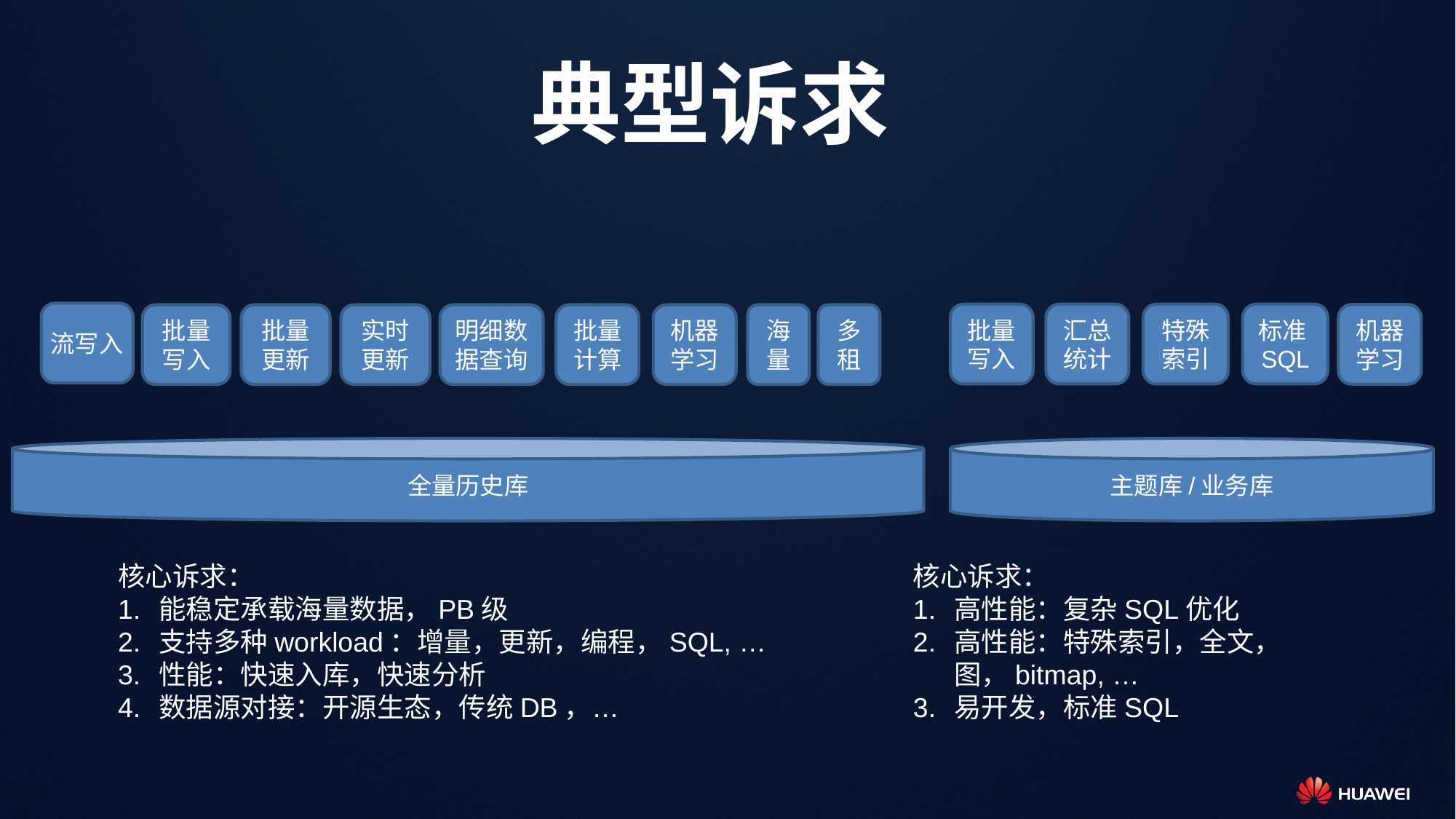

# 典型诉求

流写入

特殊索引

标准SQL

批量写入

汇总统计

机器学习

批量写入

多租

机器学习

海量

批量更新

实时更新

明细数据查询

批量计算

全量历史库

主题库/业务库
核心诉求：
能稳定承载海量数据，PB级
支持多种workload：增量，更新，编程，SQL, …
性能：快速入库，快速分析
数据源对接：开源生态，传统DB，…
核心诉求：
高性能：复杂SQL优化
高性能：特殊索引，全文，图，bitmap, …
易开发，标准SQL